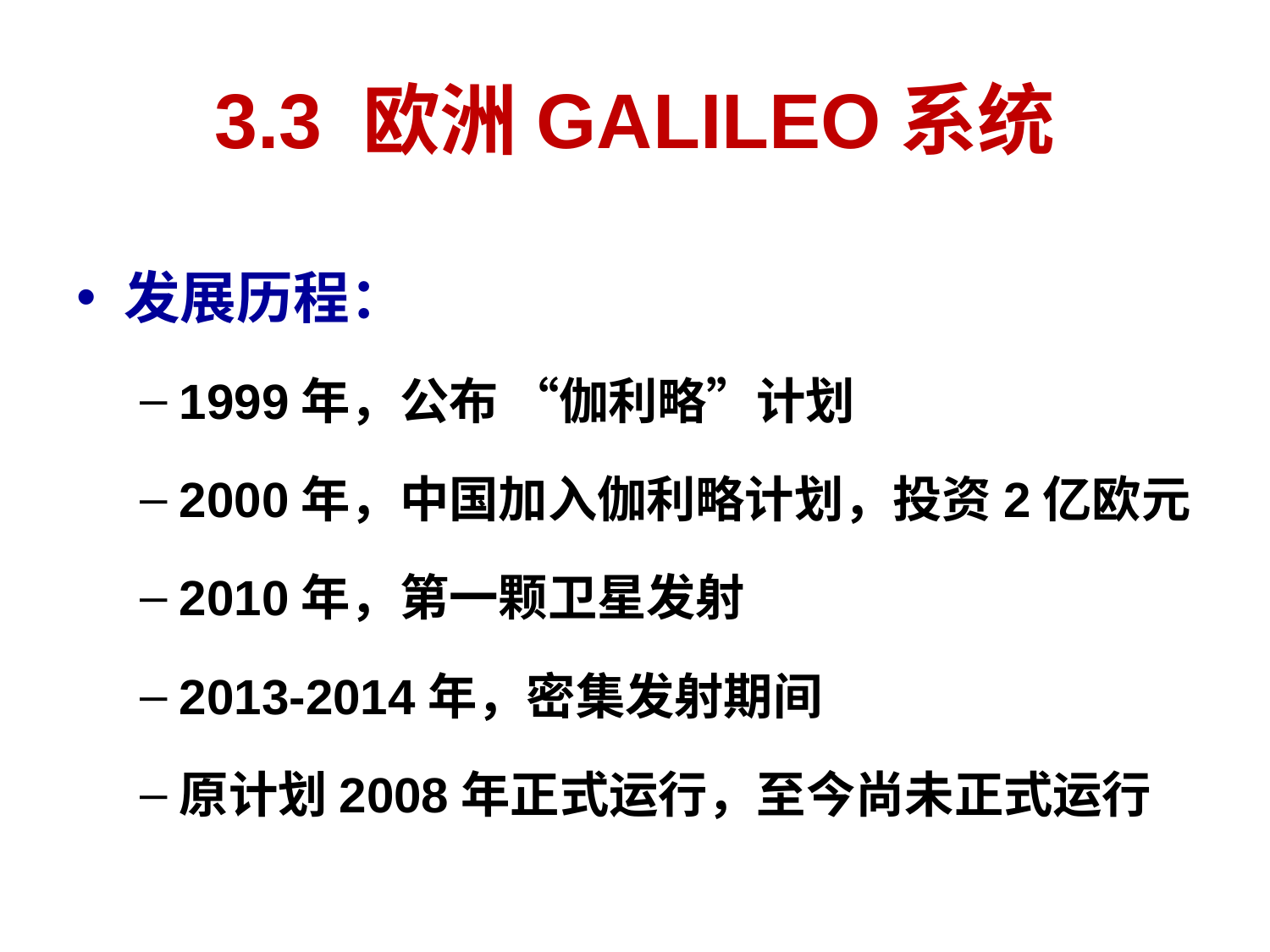

# 3.3 欧洲GALILEO系统
发展历程：
1999年，公布 “伽利略”计划
2000年，中国加入伽利略计划，投资2亿欧元
2010年，第一颗卫星发射
2013-2014年，密集发射期间
原计划2008年正式运行，至今尚未正式运行